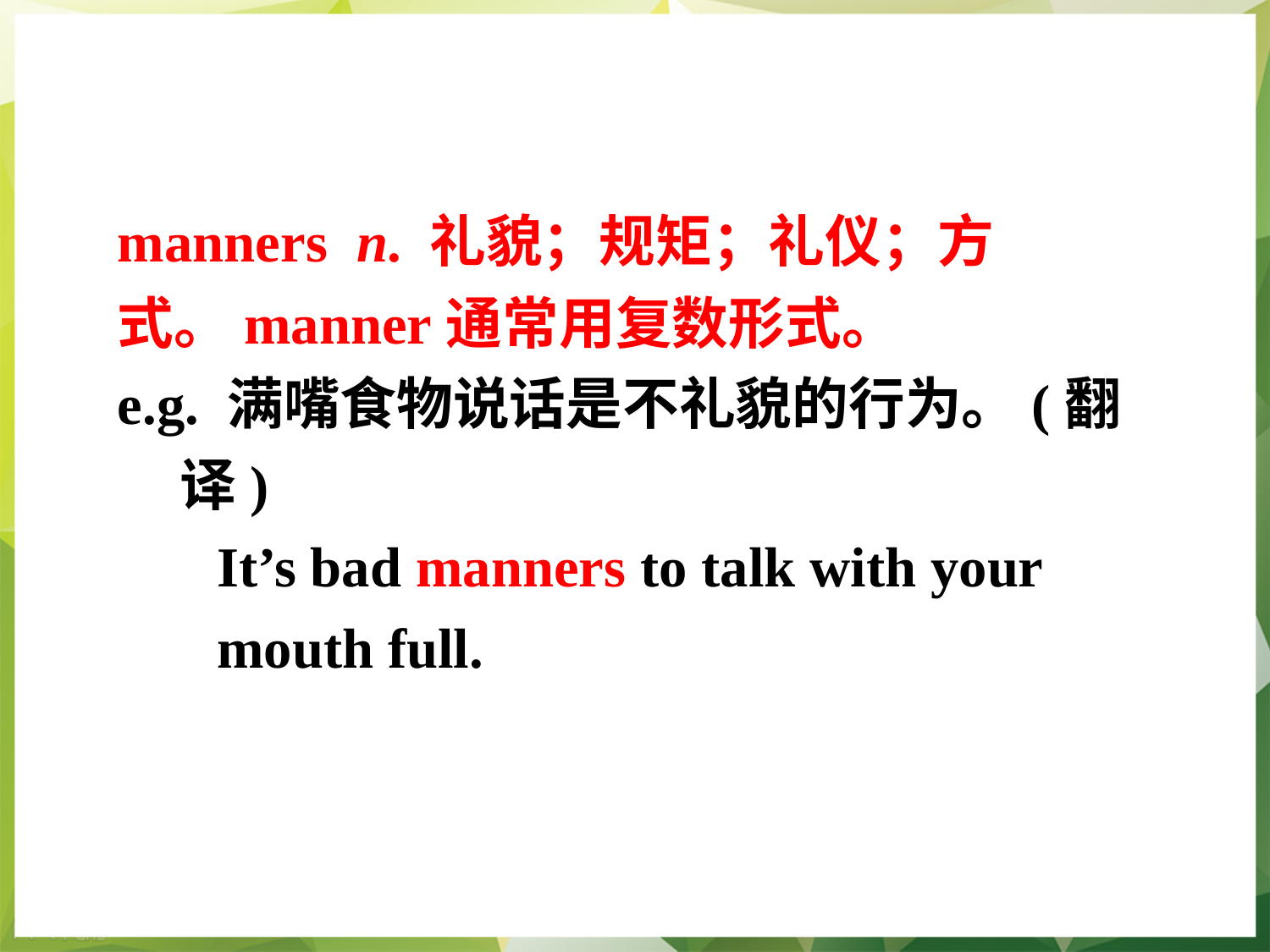

manners  n. 礼貌；规矩；礼仪；方式。manner通常用复数形式。
e.g. 满嘴食物说话是不礼貌的行为。(翻译)
       It’s bad manners to talk with your
       mouth full.